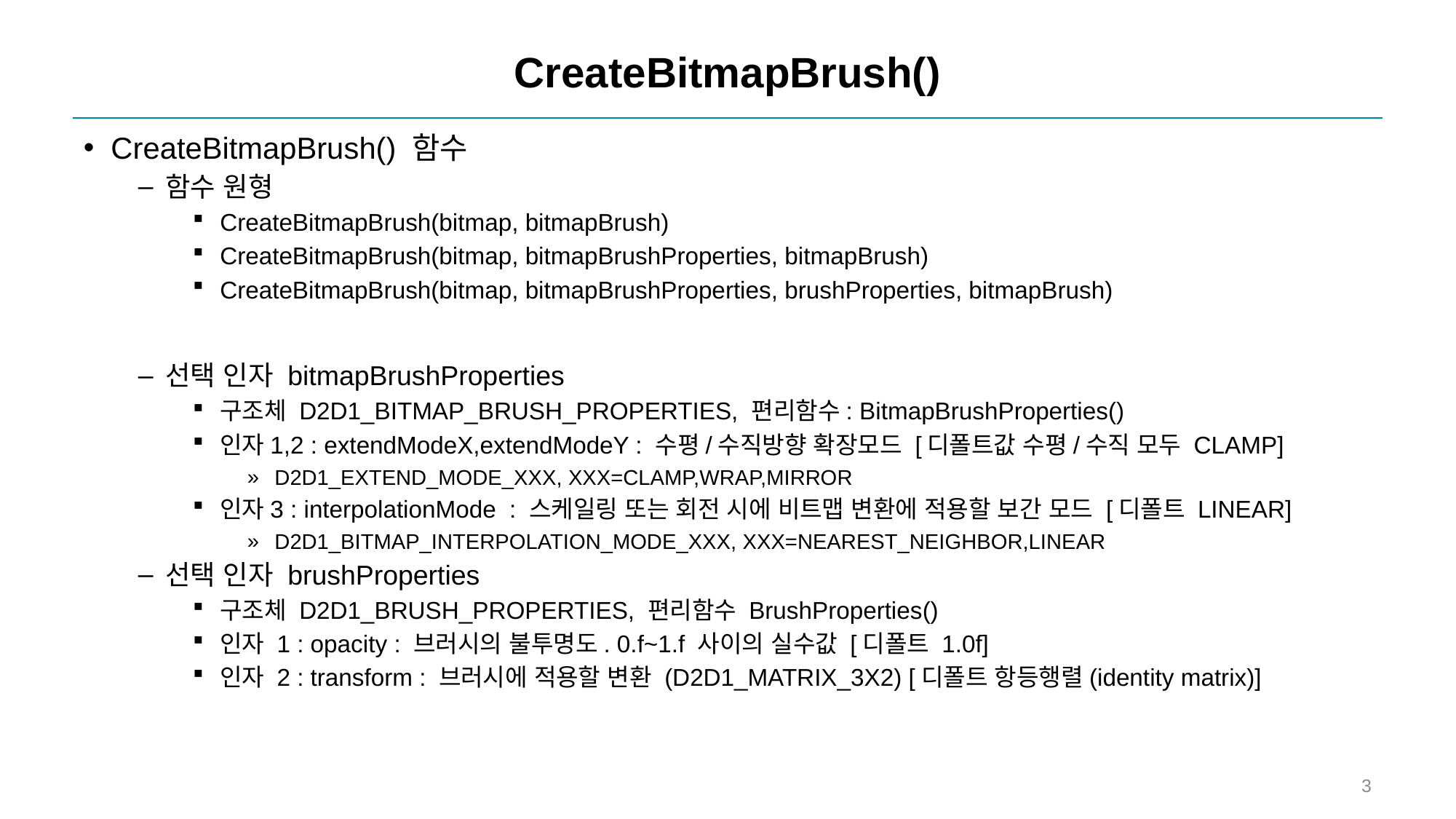

# CreateBitmapBrush()
CreateBitmapBrush() 함수
함수 원형
CreateBitmapBrush(bitmap, bitmapBrush)
CreateBitmapBrush(bitmap, bitmapBrushProperties, bitmapBrush)
CreateBitmapBrush(bitmap, bitmapBrushProperties, brushProperties, bitmapBrush)

선택 인자 bitmapBrushProperties
구조체 D2D1_BITMAP_BRUSH_PROPERTIES, 편리함수: BitmapBrushProperties()
인자1,2 : extendModeX,extendModeY : 수평/수직방향 확장모드 [디폴트값 수평/수직 모두 CLAMP]
D2D1_EXTEND_MODE_XXX, XXX=CLAMP,WRAP,MIRROR
인자3 : interpolationMode  : 스케일링 또는 회전 시에 비트맵 변환에 적용할 보간 모드 [디폴트 LINEAR]
D2D1_BITMAP_INTERPOLATION_MODE_XXX, XXX=NEAREST_NEIGHBOR,LINEAR
선택 인자 brushProperties
구조체 D2D1_BRUSH_PROPERTIES, 편리함수 BrushProperties()
인자 1 : opacity : 브러시의 불투명도. 0.f~1.f 사이의 실수값 [디폴트 1.0f]
인자 2 : transform : 브러시에 적용할 변환 (D2D1_MATRIX_3X2) [디폴트 항등행렬(identity matrix)]

3